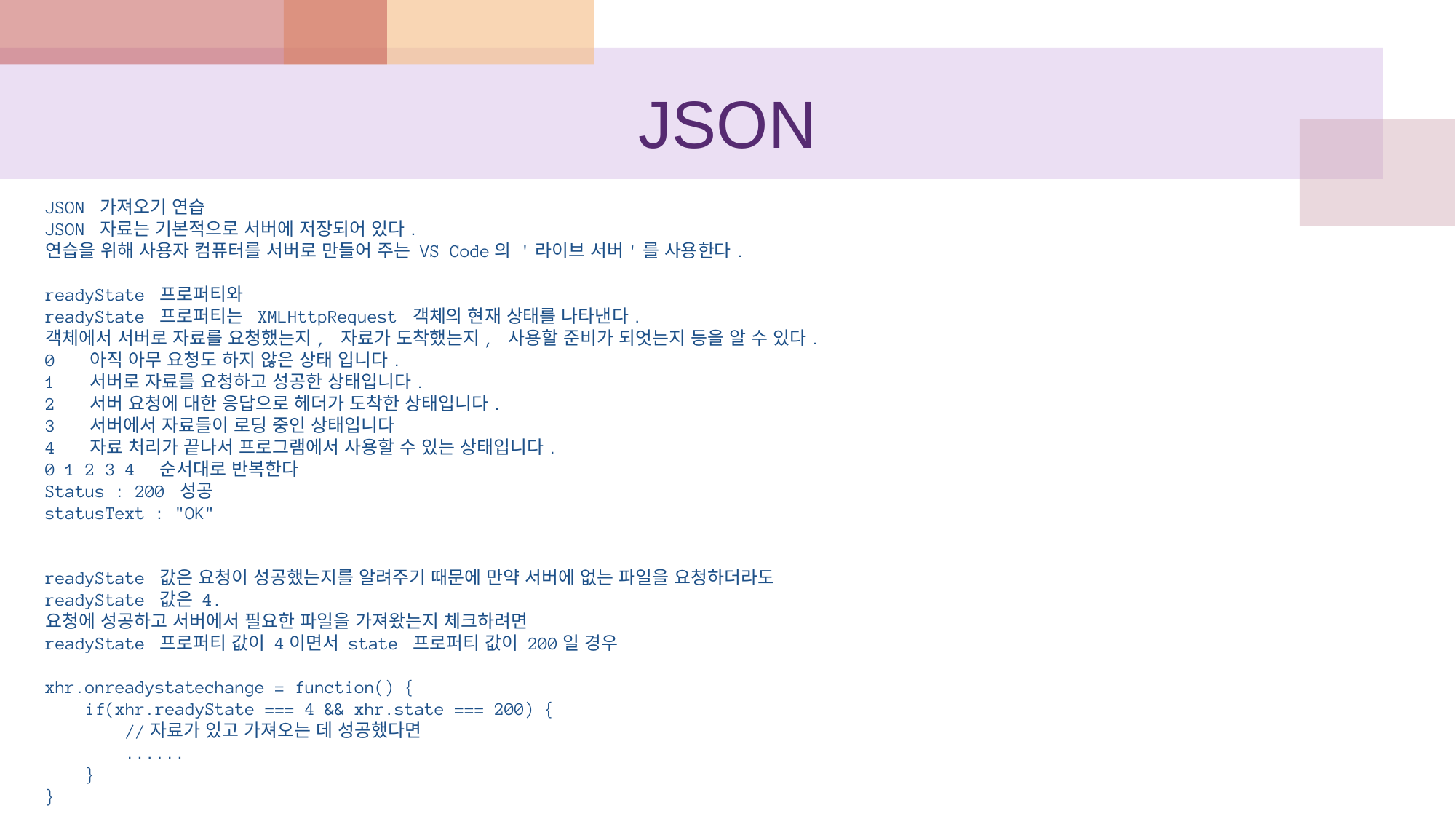

# JSON
JSON 가져오기 연습
JSON 자료는 기본적으로 서버에 저장되어 있다.
연습을 위해 사용자 컴퓨터를 서버로 만들어 주는 VS Code의 '라이브 서버'를 사용한다.
readyState 프로퍼티와
readyState 프로퍼티는  XMLHttpRequest 객체의 현재 상태를 나타낸다.
객체에서 서버로 자료를 요청했는지, 자료가 도착했는지, 사용할 준비가 되엇는지 등을 알 수 있다.
0   아직 아무 요청도 하지 않은 상태 입니다.
1   서버로 자료를 요청하고 성공한 상태입니다.
2   서버 요청에 대한 응답으로 헤더가 도착한 상태입니다.
3   서버에서 자료들이 로딩 중인 상태입니다
4   자료 처리가 끝나서 프로그램에서 사용할 수 있는 상태입니다.
0 1 2 3 4  순서대로 반복한다
Status : 200 성공
statusText : "OK"
readyState 값은 요청이 성공했는지를 알려주기 때문에 만약 서버에 없는 파일을 요청하더라도
readyState 값은 4.
요청에 성공하고 서버에서 필요한 파일을 가져왔는지 체크하려면
readyState 프로퍼티 값이 4이면서 state 프로퍼티 값이 200일 경우
xhr.onreadystatechange = function() {
    if(xhr.readyState === 4 && xhr.state === 200) {
        //자료가 있고 가져오는 데 성공했다면
        ......
    }
}